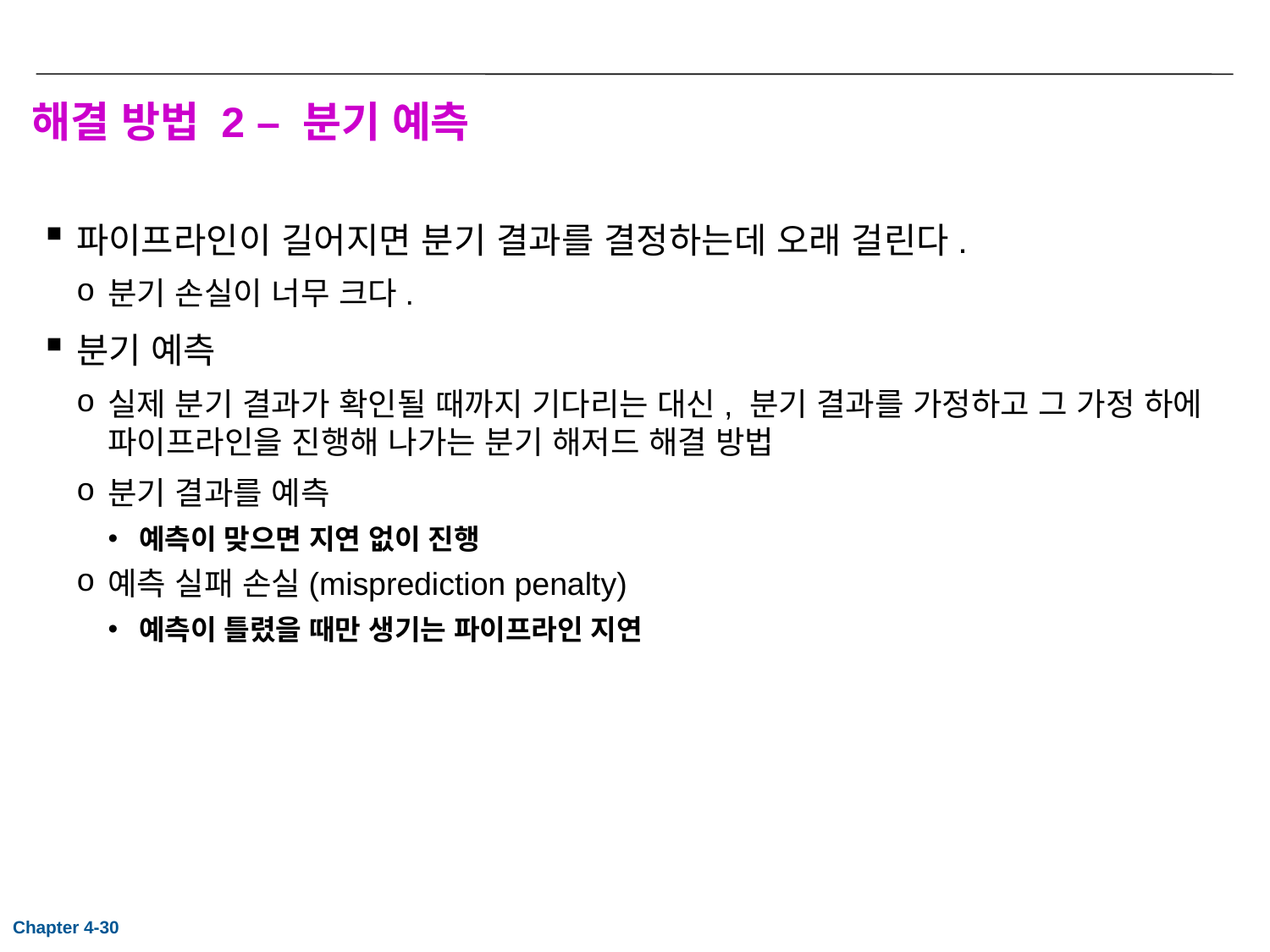

# 해결 방법 2 – 분기 예측
파이프라인이 길어지면 분기 결과를 결정하는데 오래 걸린다.
분기 손실이 너무 크다.
분기 예측
실제 분기 결과가 확인될 때까지 기다리는 대신, 분기 결과를 가정하고 그 가정 하에 파이프라인을 진행해 나가는 분기 해저드 해결 방법
분기 결과를 예측
예측이 맞으면 지연 없이 진행
예측 실패 손실(misprediction penalty)
예측이 틀렸을 때만 생기는 파이프라인 지연
Chapter 4-30